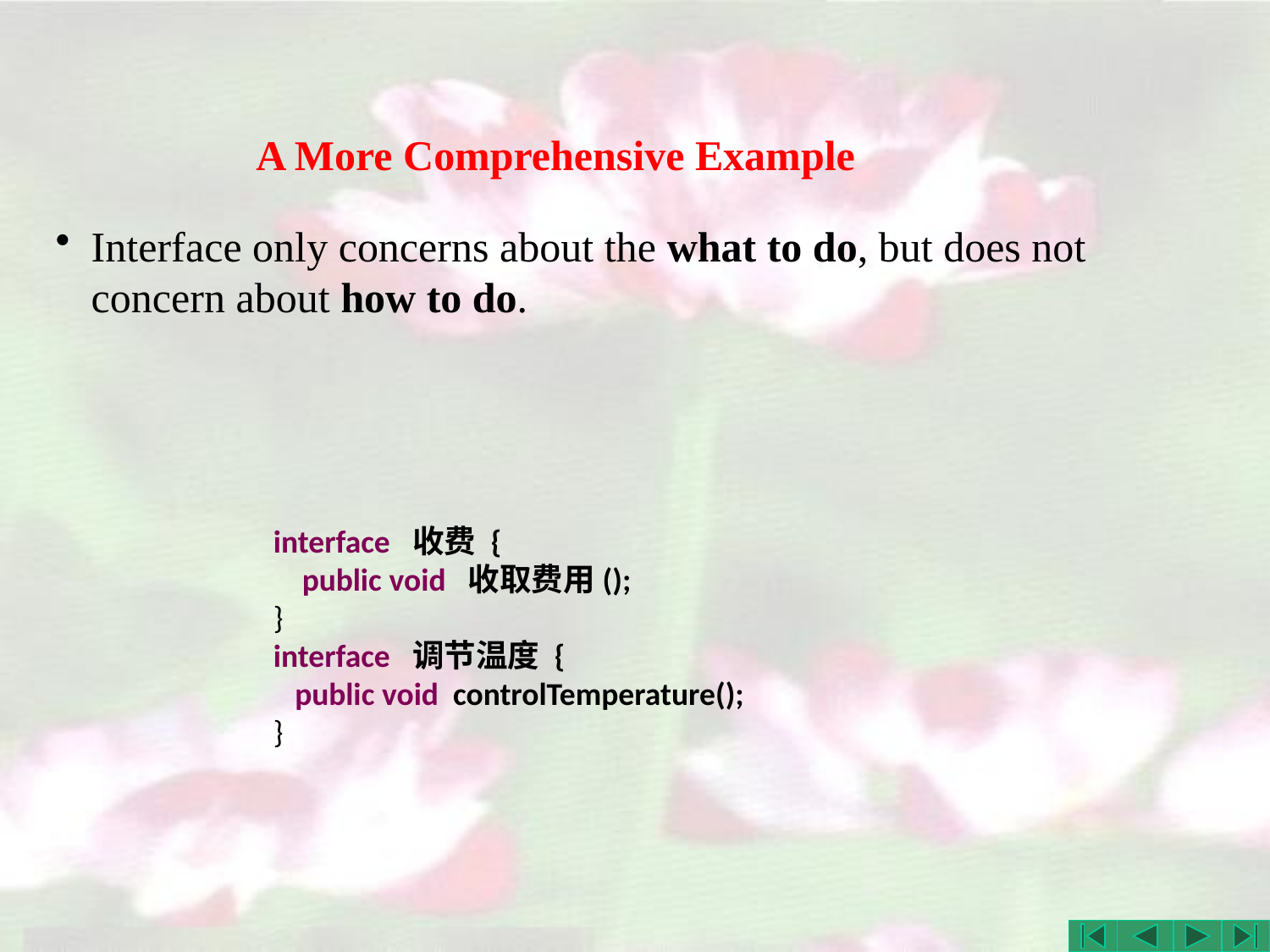

# A More Comprehensive Example
Interface only concerns about the what to do, but does not concern about how to do.
interface  收费 {
    public void  收取费用();
}
interface  调节温度 {
   public void  controlTemperature();
}